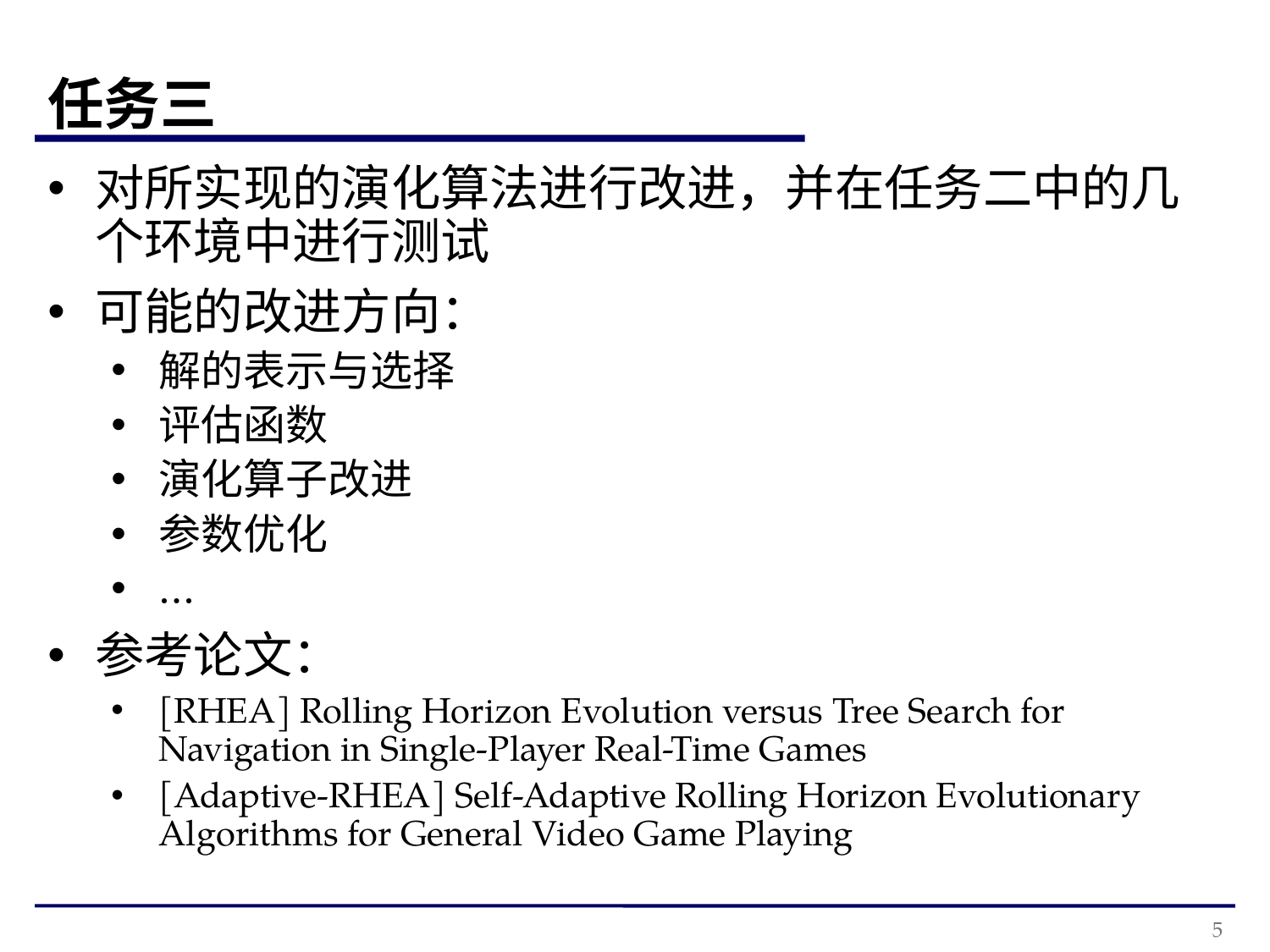

# 任务三
对所实现的演化算法进行改进，并在任务二中的几个环境中进行测试
可能的改进方向：
解的表示与选择
评估函数
演化算子改进
参数优化
…
参考论文：
[RHEA] Rolling Horizon Evolution versus Tree Search for Navigation in Single-Player Real-Time Games
[Adaptive-RHEA] Self-Adaptive Rolling Horizon Evolutionary Algorithms for General Video Game Playing

5